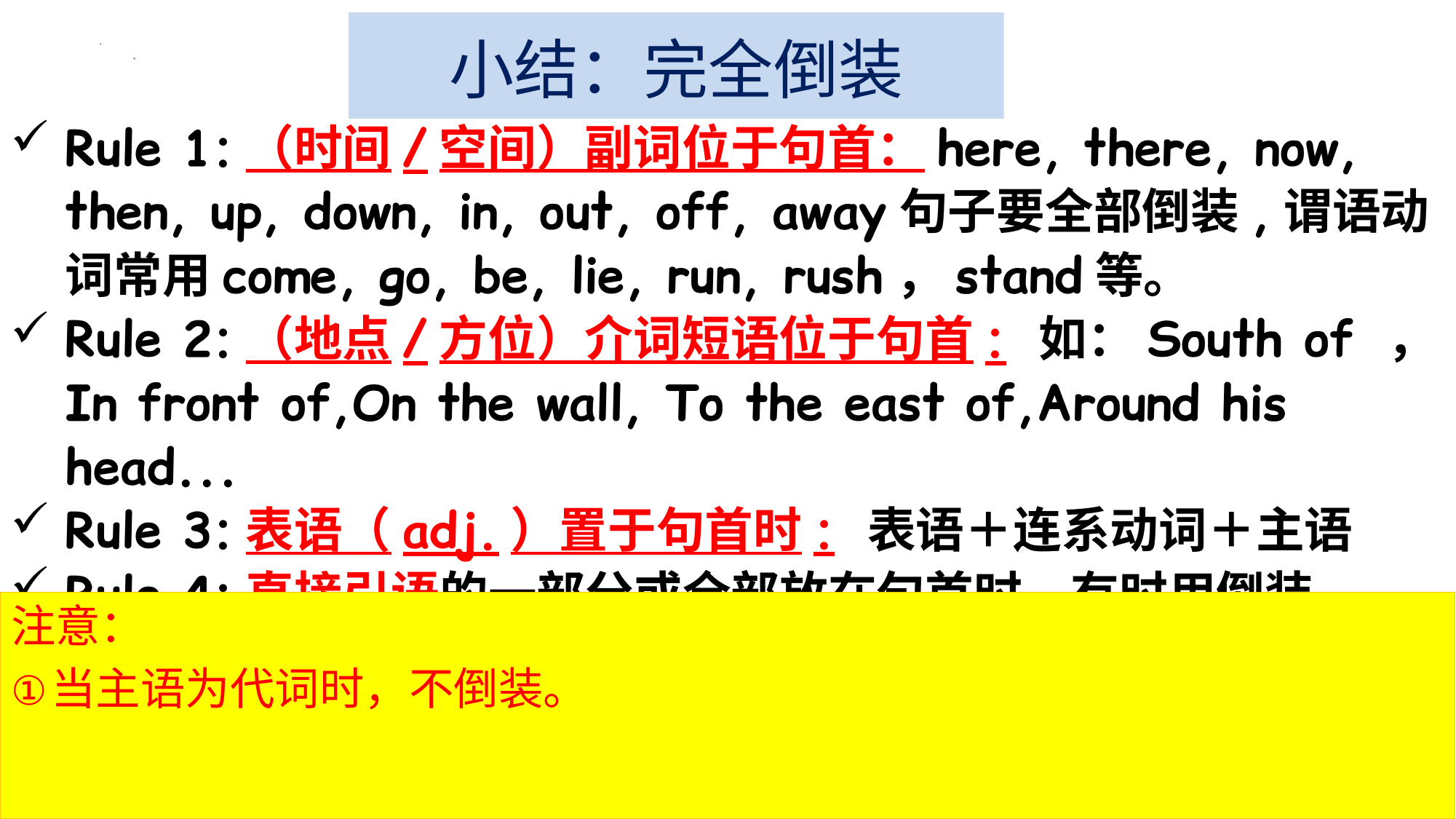

小结：完全倒装
Rule 1:（时间/空间）副词位于句首：here, there, now, then, up, down, in, out, off, away句子要全部倒装,谓语动词常用come, go, be, lie, run, rush，stand等。
Rule 2:（地点/方位）介词短语位于句首: 如：South of ，In front of,On the wall, To the east of,Around his head...
Rule 3:表语（adj.）置于句首时: 表语＋连系动词＋主语
Rule 4:直接引语的一部分或全部放在句首时，有时用倒装。

注意：
当主语为代词时，不倒装。